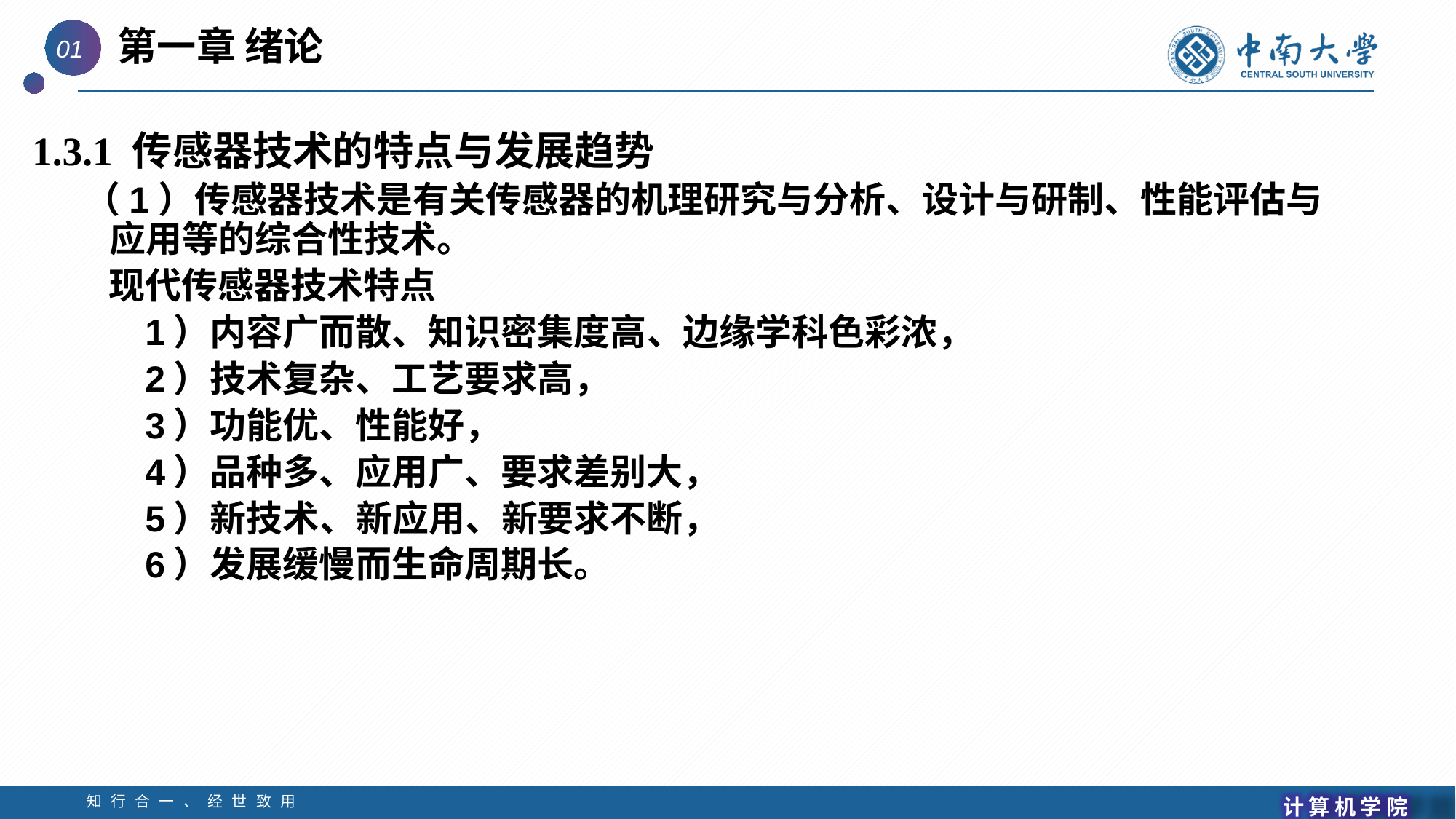

1.3.1 传感器技术的特点与发展趋势
（1）传感器技术是有关传感器的机理研究与分析、设计与研制、性能评估与应用等的综合性技术。
  现代传感器技术特点
      1）内容广而散、知识密集度高、边缘学科色彩浓，
      2）技术复杂、工艺要求高，
      3）功能优、性能好，
      4）品种多、应用广、要求差别大，
      5）新技术、新应用、新要求不断，
      6）发展缓慢而生命周期长。